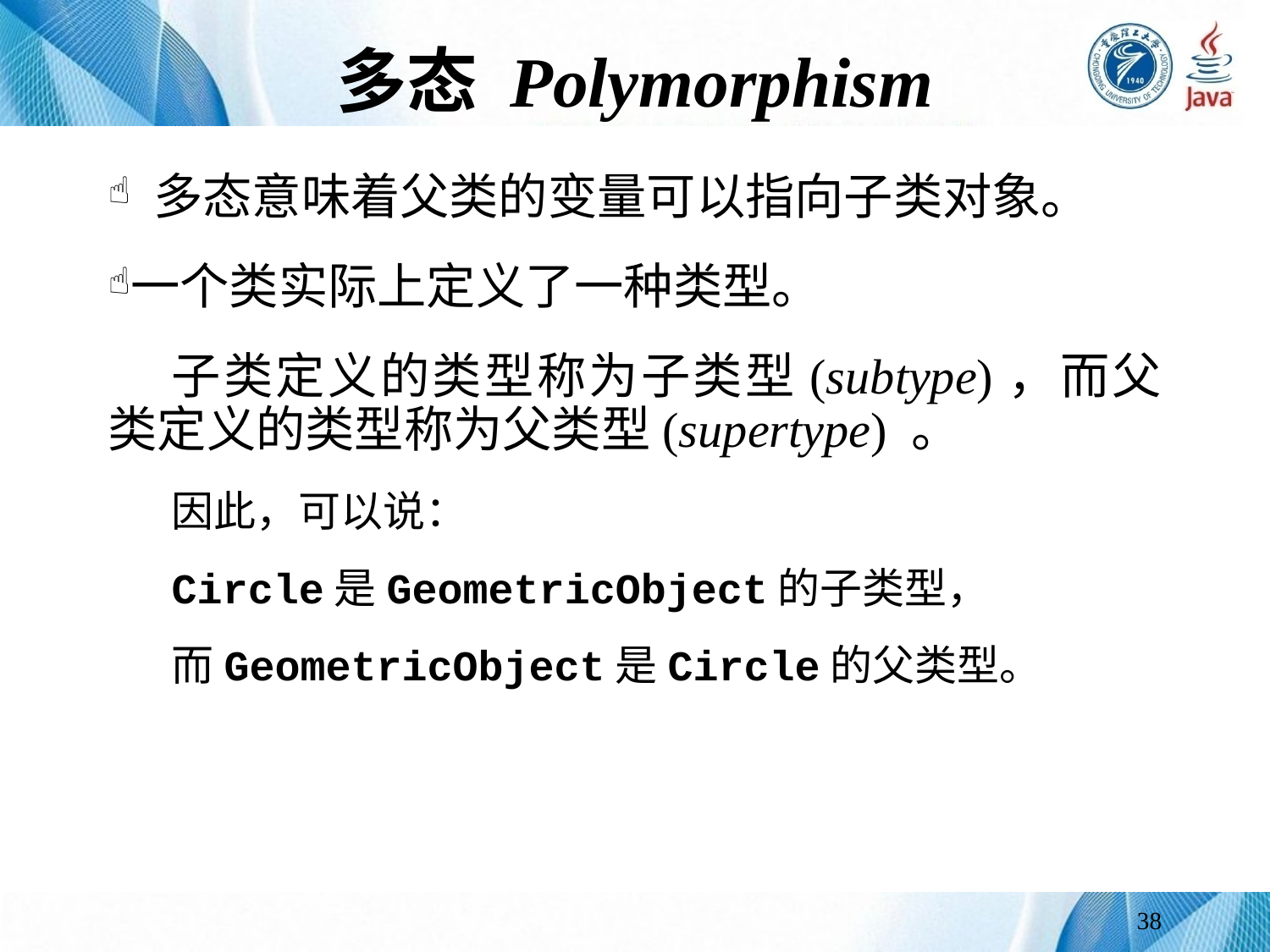

# 多态 Polymorphism
 多态意味着父类的变量可以指向子类对象。
一个类实际上定义了一种类型。
子类定义的类型称为子类型(subtype)，而父类定义的类型称为父类型(supertype) 。
因此，可以说：
Circle是GeometricObject的子类型，
而GeometricObject是Circle的父类型。

38